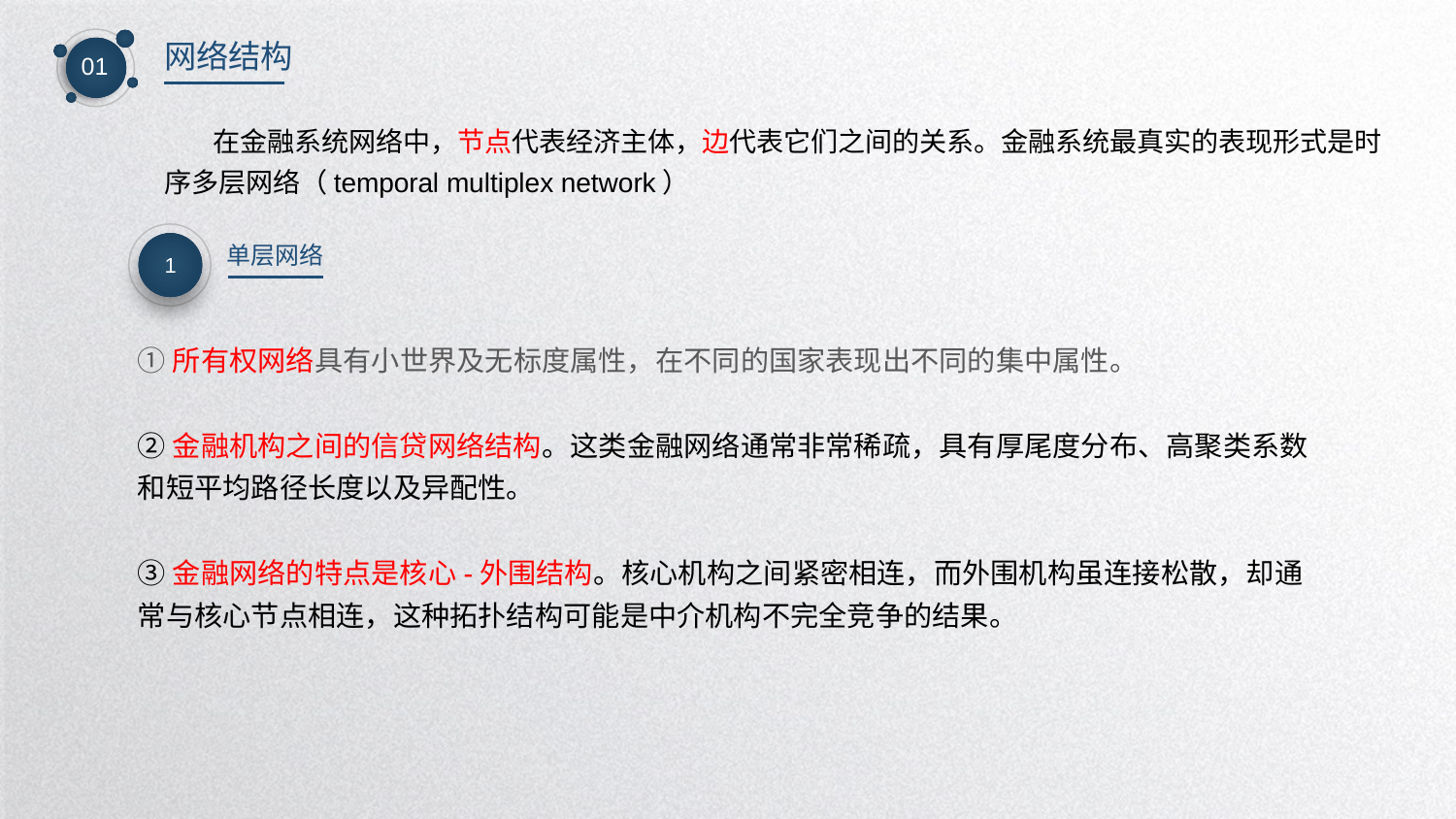

网络结构
01
       在金融系统网络中，节点代表经济主体，边代表它们之间的关系。金融系统最真实的表现形式是时序多层网络（temporal multiplex network）

1
单层网络
①所有权网络具有小世界及无标度属性，在不同的国家表现出不同的集中属性。

②金融机构之间的信贷网络结构。这类金融网络通常非常稀疏，具有厚尾度分布、高聚类系数和短平均路径长度以及异配性。

③金融网络的特点是核心-外围结构。核心机构之间紧密相连，而外围机构虽连接松散，却通常与核心节点相连，这种拓扑结构可能是中介机构不完全竞争的结果。